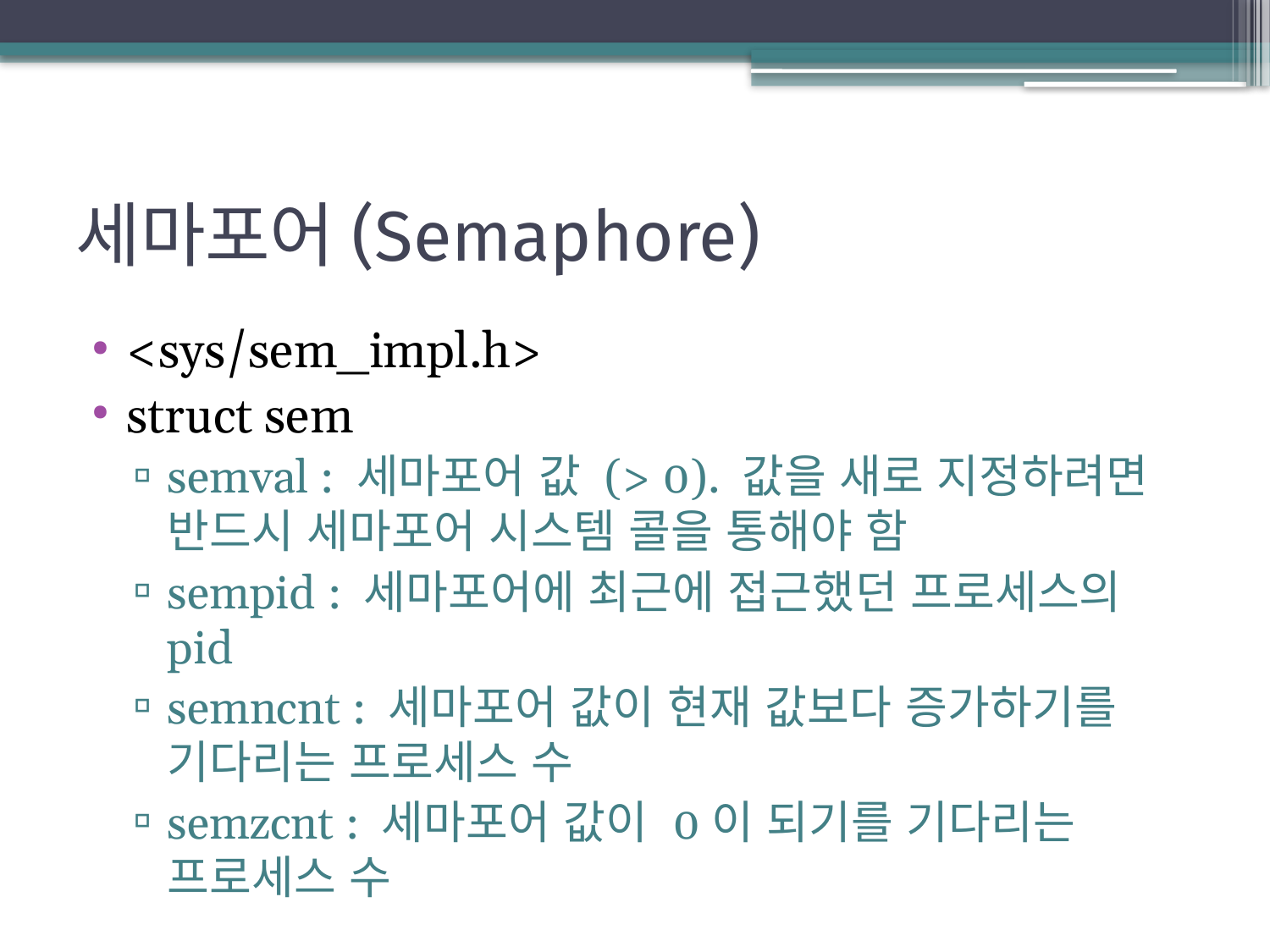

# 세마포어(Semaphore)
<sys/sem_impl.h>
struct sem
semval : 세마포어 값 (> 0). 값을 새로 지정하려면 반드시 세마포어 시스템 콜을 통해야 함
sempid : 세마포어에 최근에 접근했던 프로세스의 pid
semncnt : 세마포어 값이 현재 값보다 증가하기를 기다리는 프로세스 수
semzcnt : 세마포어 값이 0이 되기를 기다리는 프로세스 수